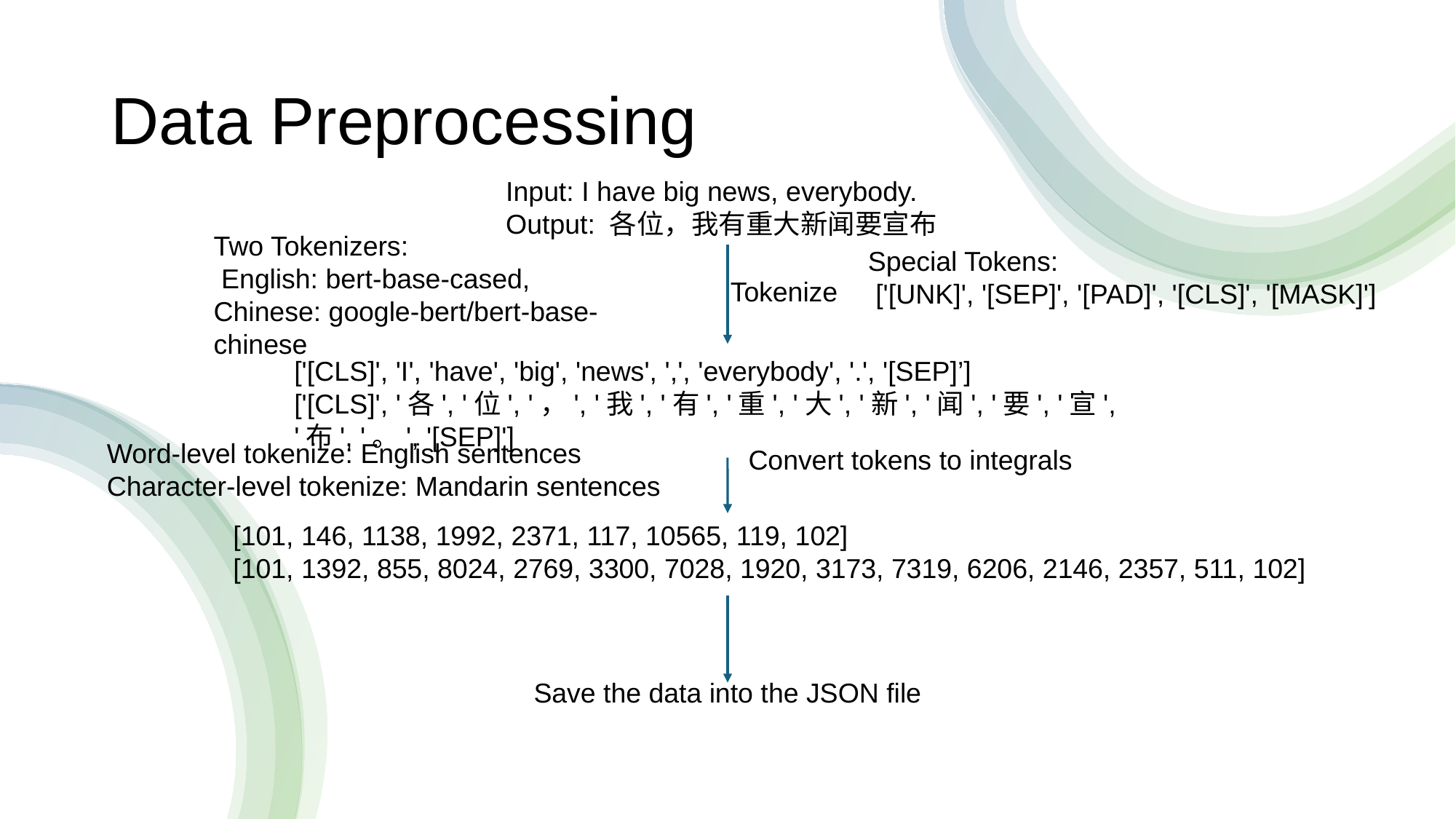

# Data Preprocessing
Input: I have big news, everybody.
Output: 各位，我有重大新闻要宣布
Two Tokenizers:
 English: bert-base-cased,
Chinese: google-bert/bert-base-chinese
Special Tokens:
 ['[UNK]', '[SEP]', '[PAD]', '[CLS]', '[MASK]']
Tokenize
['[CLS]', 'I', 'have', 'big', 'news', ',', 'everybody', '.', '[SEP]’]
['[CLS]', '各', '位', '，', '我', '有', '重', '大', '新', '闻', '要', '宣', '布', '。', '[SEP]']
Word-level tokenize: English sentences
Character-level tokenize: Mandarin sentences
Convert tokens to integrals

[101, 146, 1138, 1992, 2371, 117, 10565, 119, 102]
[101, 1392, 855, 8024, 2769, 3300, 7028, 1920, 3173, 7319, 6206, 2146, 2357, 511, 102]
Save the data into the JSON file